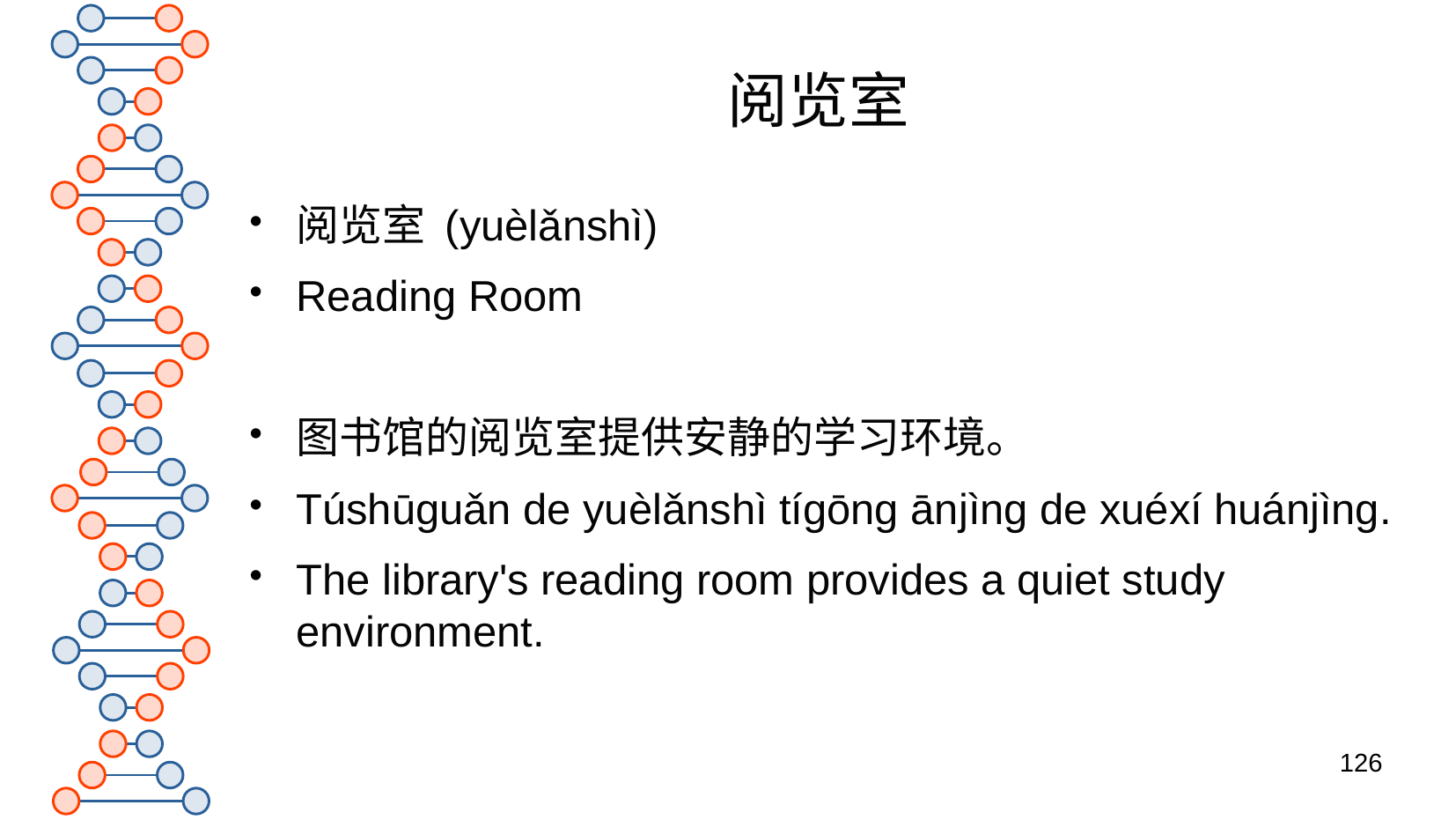

# 阅览室
阅览室 (yuèlǎnshì)
Reading Room

图书馆的阅览室提供安静的学习环境。
Túshūguǎn de yuèlǎnshì tígōng ānjìng de xuéxí huánjìng.
The library's reading room provides a quiet study environment.

126